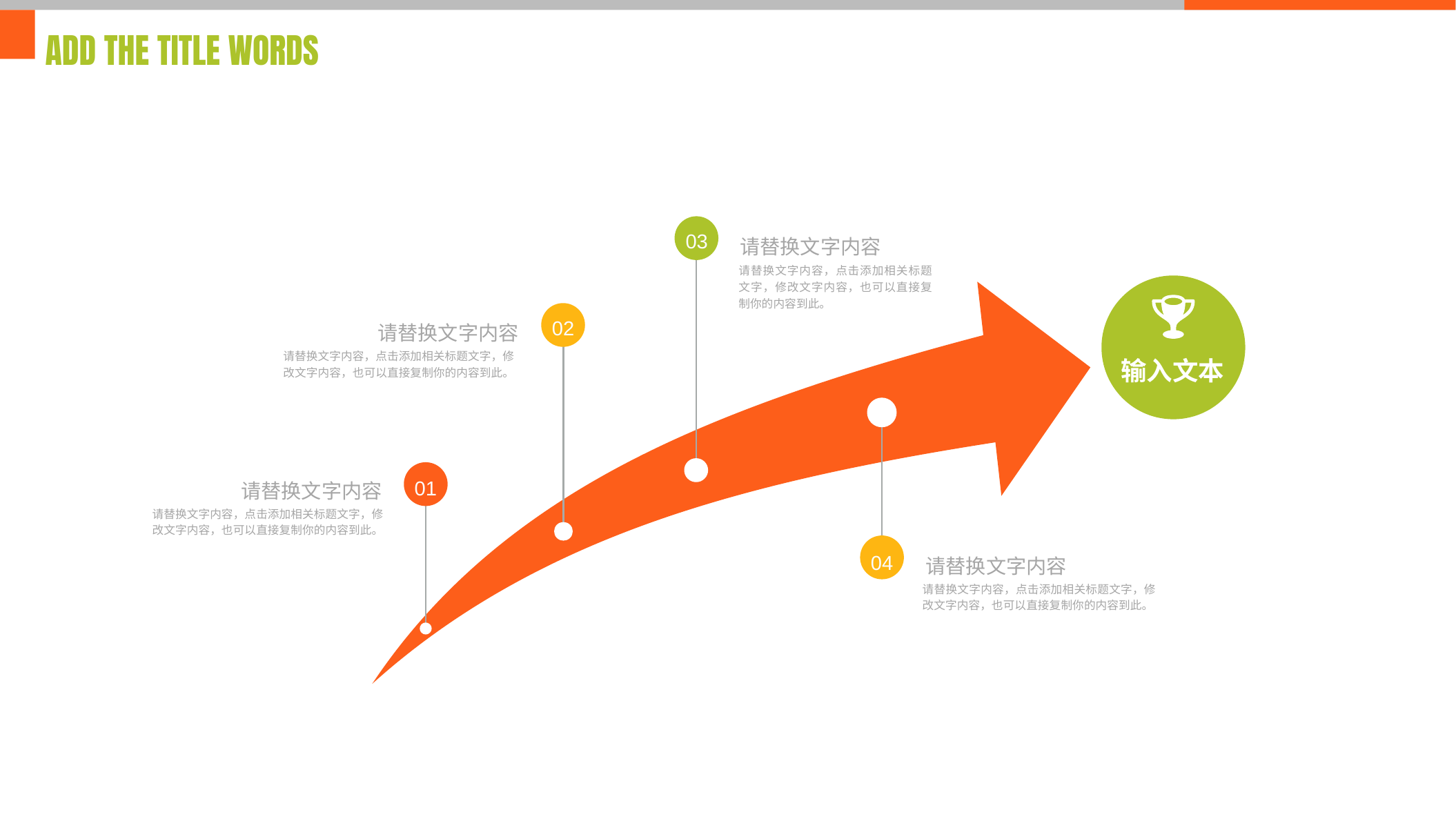

ADD THE TITLE WORDS
Click On Add Related Title Words
点击添加相关标题文字

03
请替换文字内容

请替换文字内容，点击添加相关标题文字，修改文字内容，也可以直接复制你的内容到此。

02
请替换文字内容

输入文本
请替换文字内容，点击添加相关标题文字，修改文字内容，也可以直接复制你的内容到此。

01
请替换文字内容

请替换文字内容，点击添加相关标题文字，修改文字内容，也可以直接复制你的内容到此。

04
请替换文字内容
请替换文字内容，点击添加相关标题文字，修改文字内容，也可以直接复制你的内容到此。